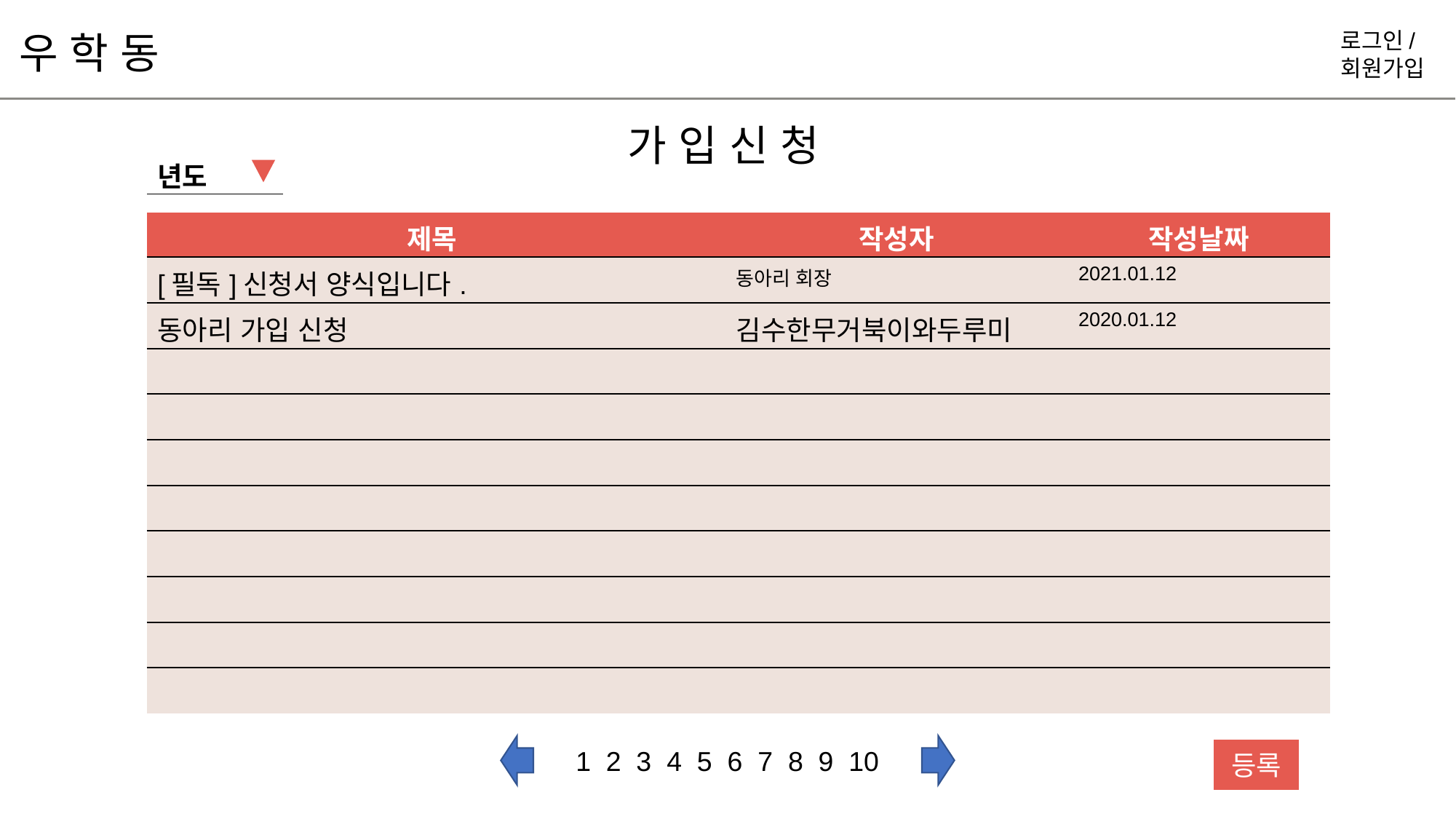

우 학 동
로그인/
회원가입
가 입 신 청
| 년도 |
| --- |

| 제목 | 작성자 | 작성날짜 |
| --- | --- | --- |
| [필독]신청서 양식입니다. | 동아리 회장 | 2021.01.12 |
| 동아리 가입 신청 | 김수한무거북이와두루미 | 2020.01.12 |
|  |  |  |
|  |  |  |
|  |  |  |
|  |  |  |
|  |  |  |
|  |  |  |
|  |  |  |
|  |  |  |
1  2  3  4  5  6  7  8  9  10

등록